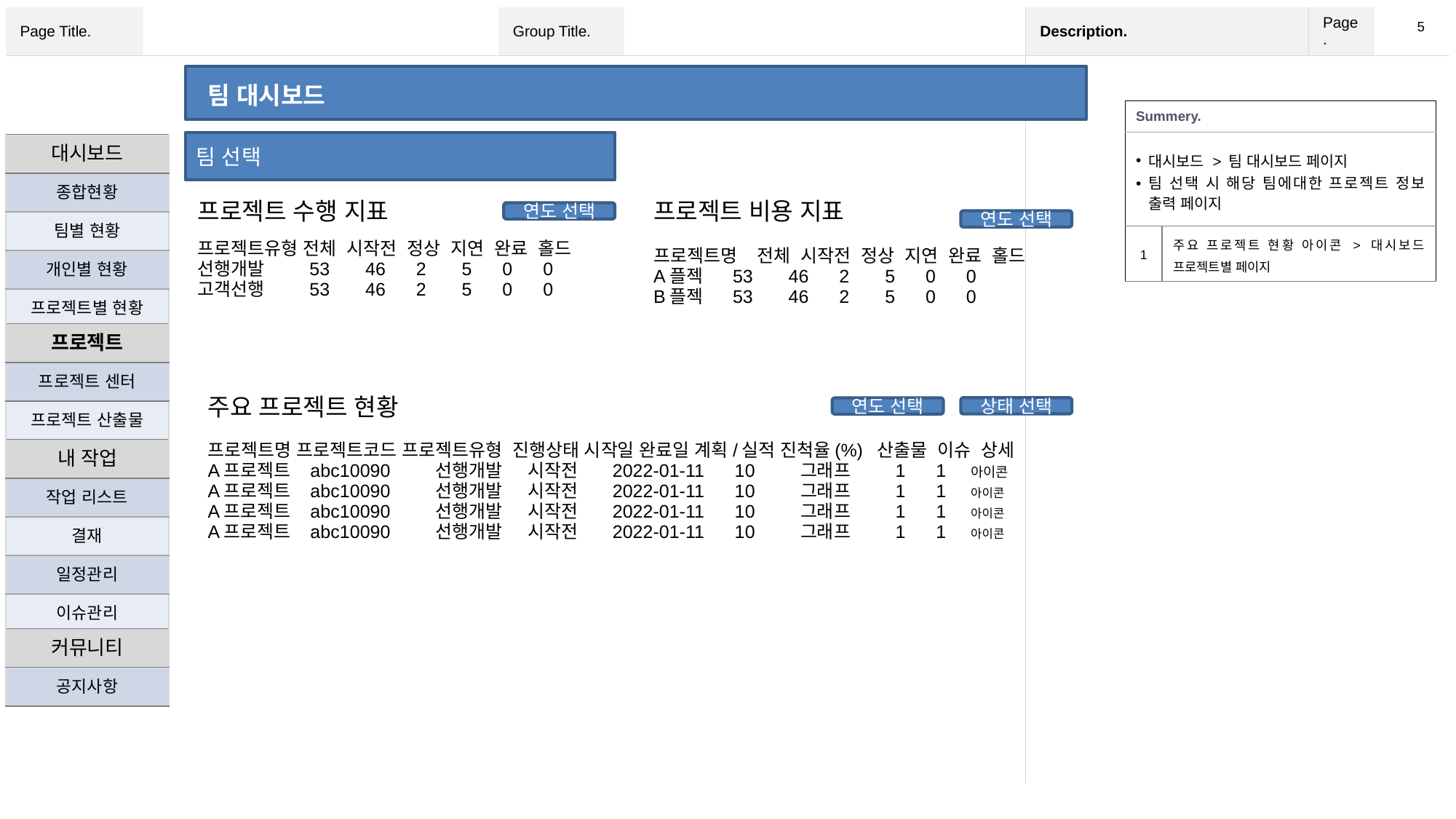

5

팀 대시보드
| Summery. |  |
| --- | --- |
| 대시보드 > 팀 대시보드 페이지 팀 선택 시 해당 팀에대한 프로젝트 정보 출력 페이지 |  |
| 1 | 주요 프로젝트 현황 아이콘 > 대시보드 프로젝트별 페이지 |
팀 선택
| 대시보드 |
| --- |
| 종합현황 |
| 팀별 현황 |
| 개인별 현황 |
| 프로젝트별 현황 |
| 프로젝트 비용 지표 |
| --- |
| 프로젝트명 전체 시작전 정상 지연 완료 홀드 A플젝 53 46 2 5 0 0 B플젝 53 46 2 5 0 0 |
| 프로젝트 수행 지표 |
| --- |
| 프로젝트유형 전체 시작전 정상 지연 완료 홀드 선행개발 53 46 2 5 0 0 고객선행 53 46 2 5 0 0 |
연도 선택
연도 선택
| 프로젝트 |
| --- |
| 프로젝트 센터 |
| 프로젝트 산출물 |
| 주요 프로젝트 현황 |
| --- |
| 프로젝트명 프로젝트코드 프로젝트유형 진행상태 시작일 완료일 계획/실적 진척율(%) 산출물 이슈 상세 A프로젝트 abc10090 선행개발 시작전 2022-01-11 10 그래프 1 1 아이콘 A프로젝트 abc10090 선행개발 시작전 2022-01-11 10 그래프 1 1 아이콘 A프로젝트 abc10090 선행개발 시작전 2022-01-11 10 그래프 1 1 아이콘 A프로젝트 abc10090 선행개발 시작전 2022-01-11 10 그래프 1 1 아이콘 |
상태 선택
연도 선택
| 내 작업 |
| --- |
| 작업 리스트 |
| 결재 |
| 일정관리 |
| 이슈관리 |
| 커뮤니티 |
| --- |
| 공지사항 |